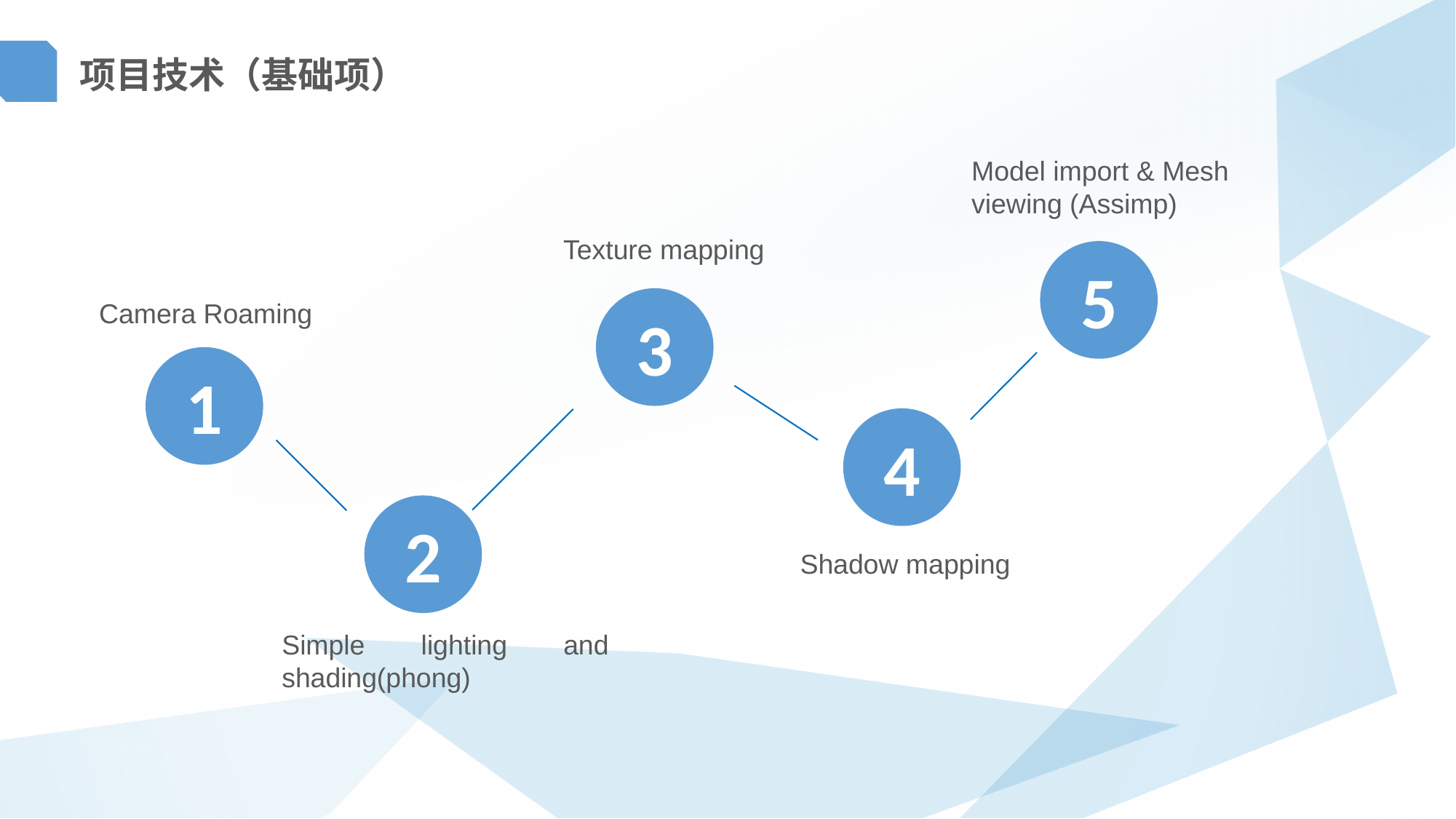

项目技术（基础项）
Model import & Mesh viewing (Assimp)
Texture mapping

5

Camera Roaming
3

1

4

2
Shadow mapping
Simple lighting and shading(phong)